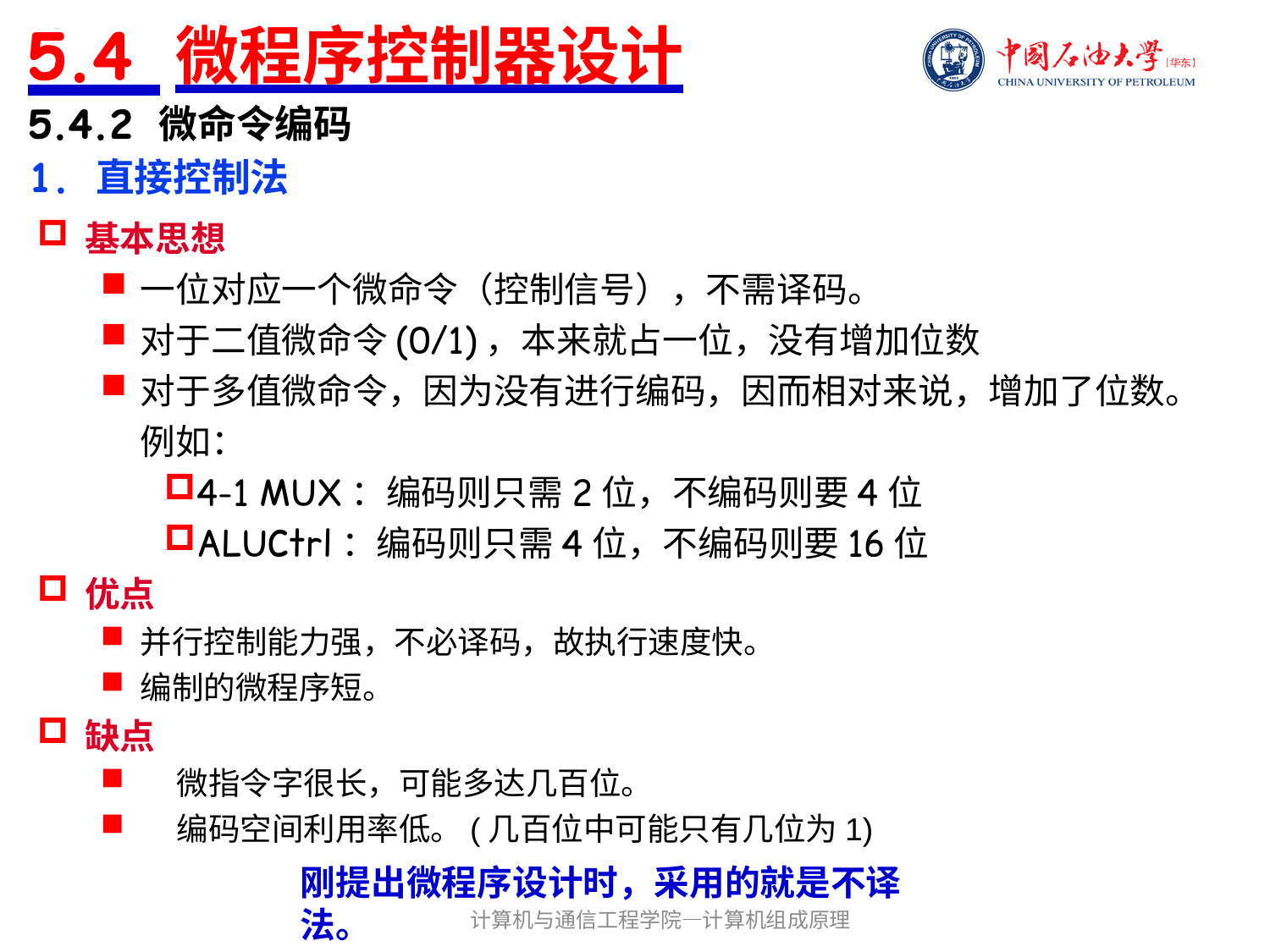

# 5.4 微程序控制器设计
5.4.2 微命令编码

1. 直接控制法
基本思想
一位对应一个微命令（控制信号），不需译码。
对于二值微命令(0/1)，本来就占一位，没有增加位数
对于多值微命令，因为没有进行编码，因而相对来说，增加了位数。例如：
4-1 MUX：编码则只需2位，不编码则要4位
ALUCtrl：编码则只需4位，不编码则要16位
优点
并行控制能力强，不必译码，故执行速度快。
编制的微程序短。
缺点
    微指令字很长，可能多达几百位。
    编码空间利用率低。(几百位中可能只有几位为1)
刚提出微程序设计时，采用的就是不译法。
计算机与通信工程学院—计算机组成原理
121